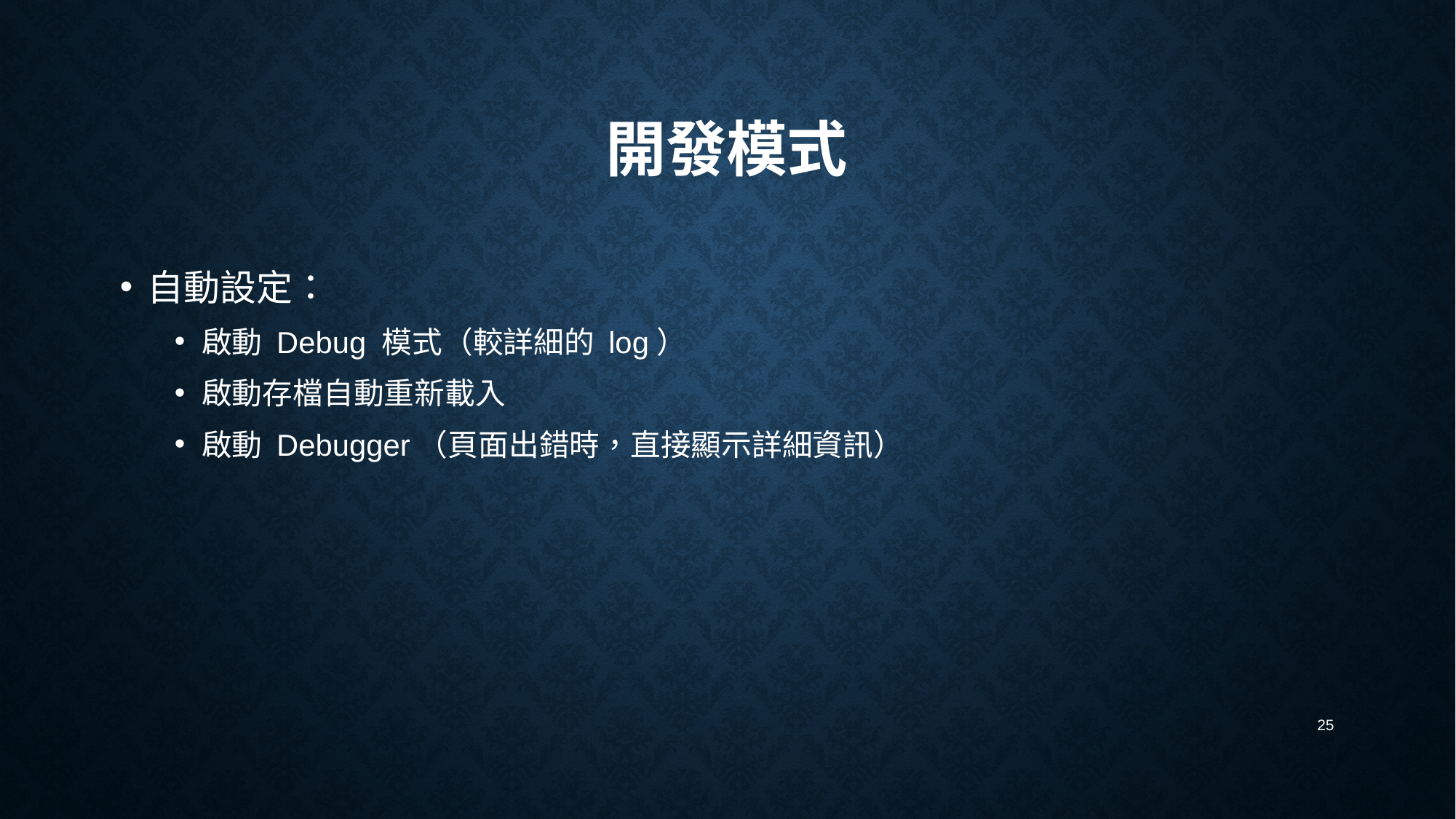

# 開發模式
自動設定：
啟動 Debug 模式（較詳細的 log）
啟動存檔自動重新載入
啟動 Debugger（頁面出錯時，直接顯示詳細資訊）

25